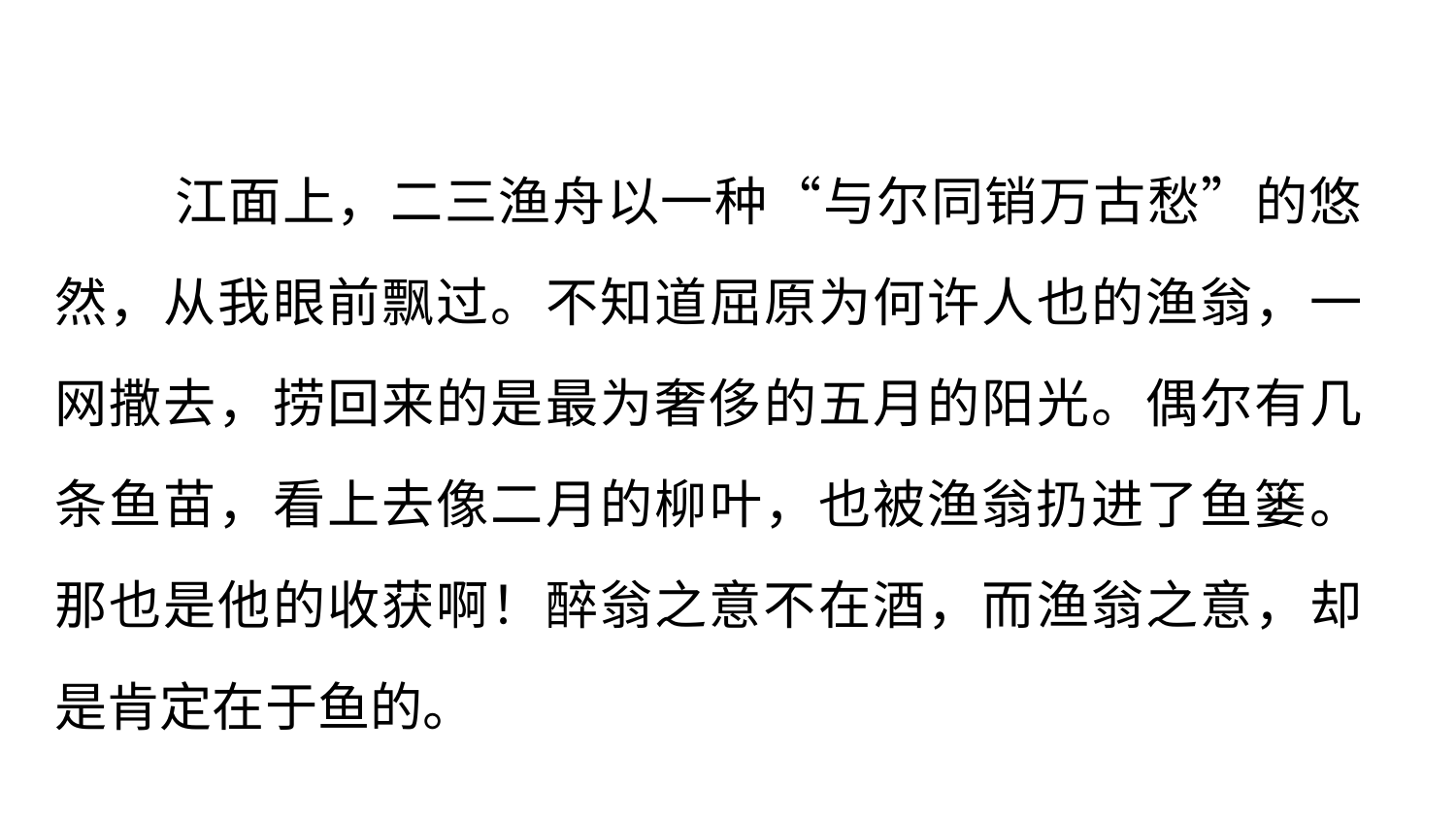

江面上，二三渔舟以一种“与尔同销万古愁”的悠然，从我眼前飘过。不知道屈原为何许人也的渔翁，一网撒去，捞回来的是最为奢侈的五月的阳光。偶尔有几条鱼苗，看上去像二月的柳叶，也被渔翁扔进了鱼篓。那也是他的收获啊！醉翁之意不在酒，而渔翁之意，却是肯定在于鱼的。